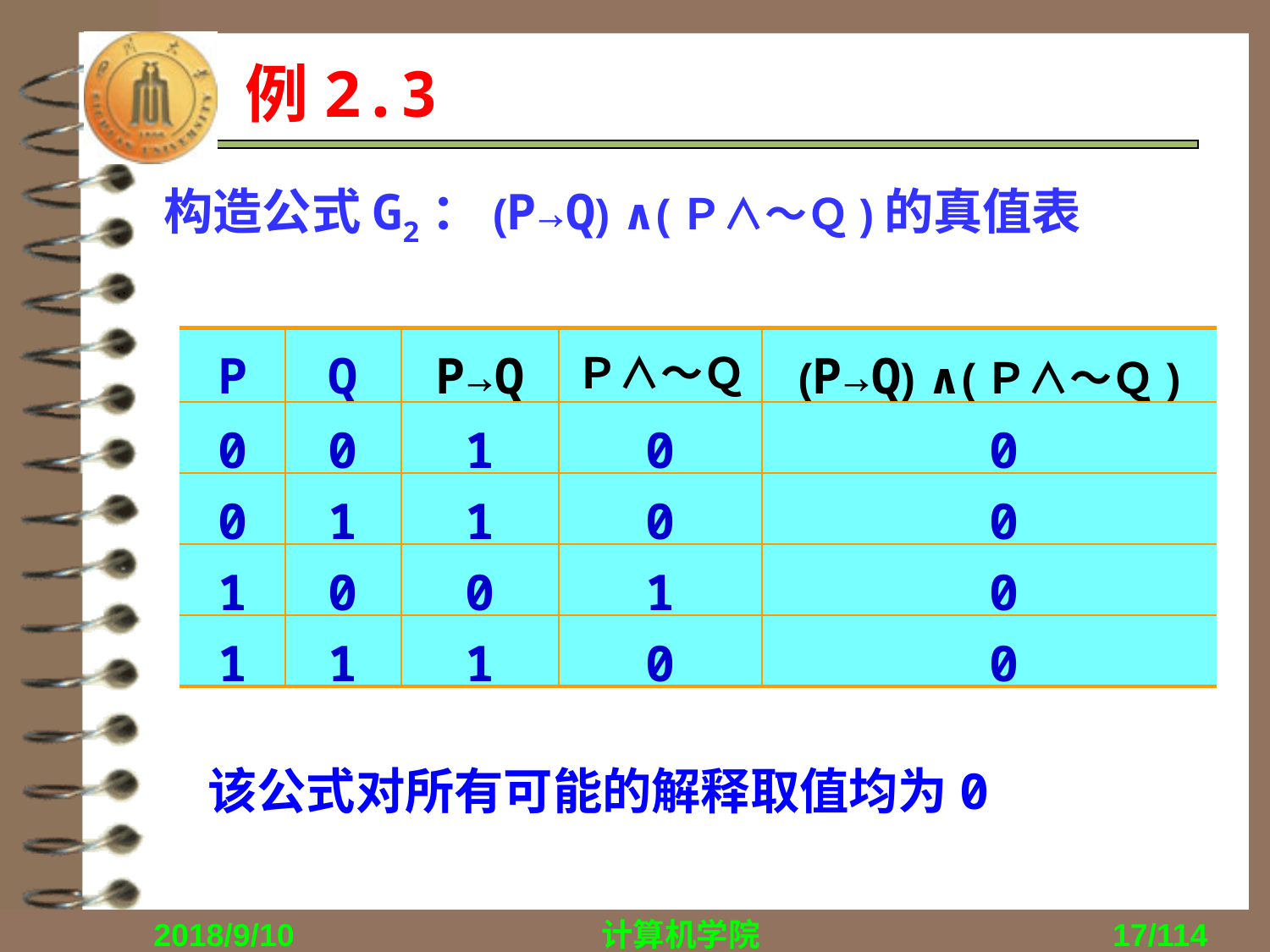

例2.3
构造公式G2：(P→Q) ∧(Ｐ∧～Ｑ)的真值表
| P | Q | P→Q | Ｐ∧～Ｑ | (P→Q) ∧(Ｐ∧～Ｑ) |
| --- | --- | --- | --- | --- |
| 0 | 0 | 1 | 0 | 0 |
| 0 | 1 | 1 | 0 | 0 |
| 1 | 0 | 0 | 1 | 0 |
| 1 | 1 | 1 | 0 | 0 |
该公式对所有可能的解释取值均为0
2018/9/10
计算机学院
17/114